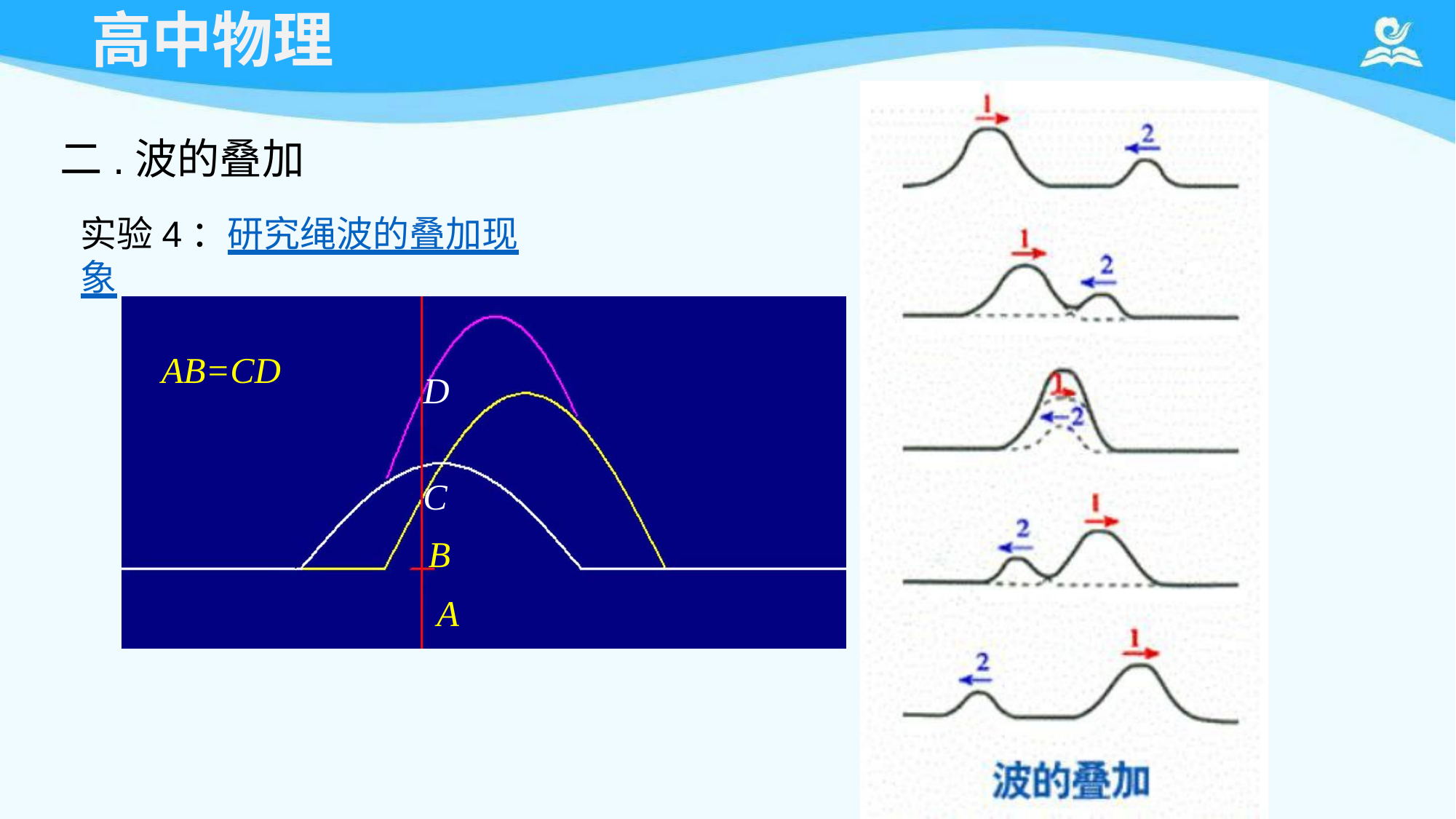

# 高中物理

二.波的叠加
实验4：研究绳波的叠加现象

AB=CD
D  C
B
A